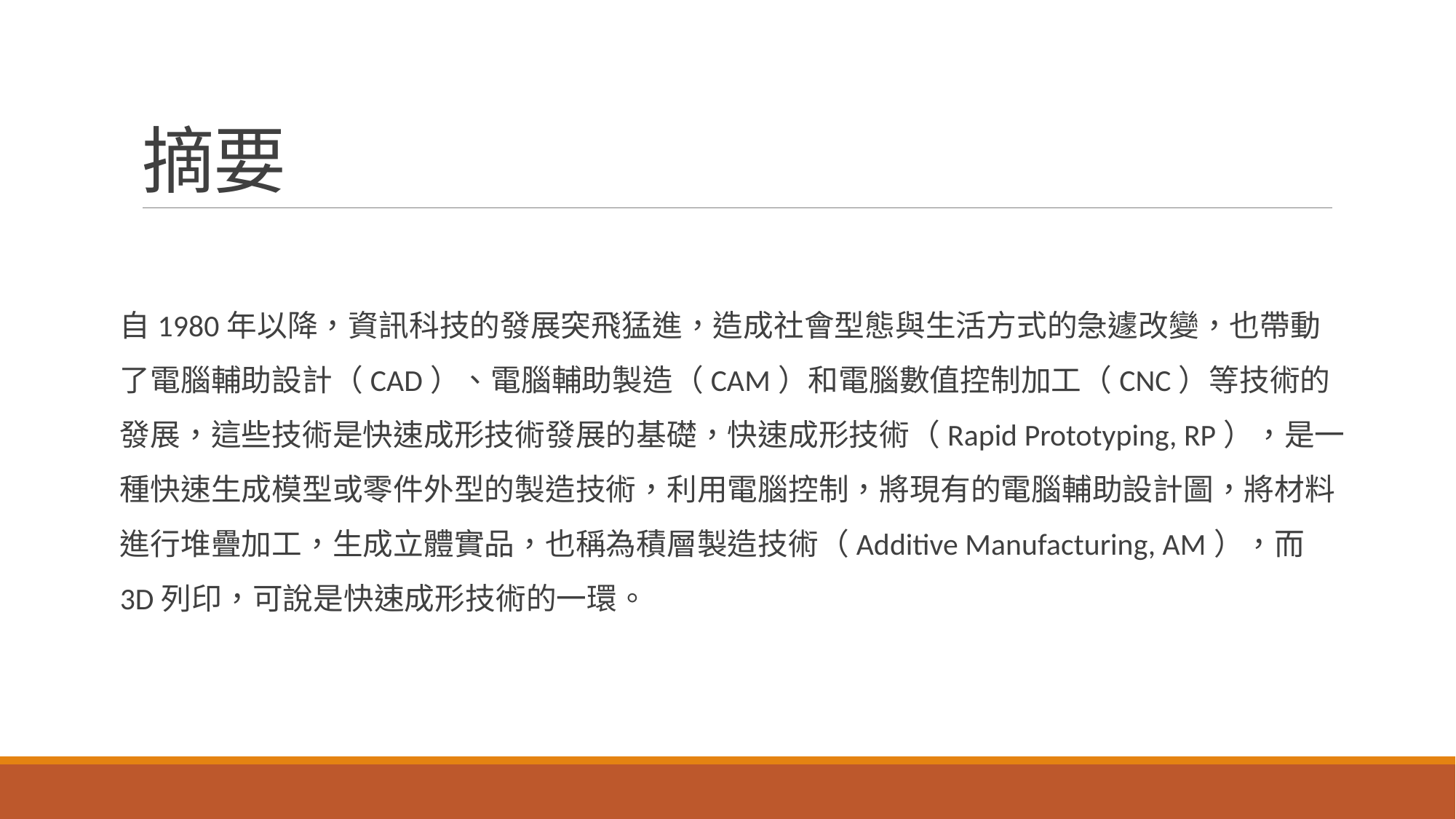

# 摘要
自1980年以降，資訊科技的發展突飛猛進，造成社會型態與生活方式的急遽改變，也帶動了電腦輔助設計（CAD）、電腦輔助製造（CAM）和電腦數值控制加工（CNC）等技術的發展，這些技術是快速成形技術發展的基礎，快速成形技術（Rapid Prototyping, RP），是一種快速生成模型或零件外型的製造技術，利用電腦控制，將現有的電腦輔助設計圖，將材料進行堆疊加工，生成立體實品，也稱為積層製造技術（Additive Manufacturing, AM），而3D列印，可說是快速成形技術的一環。